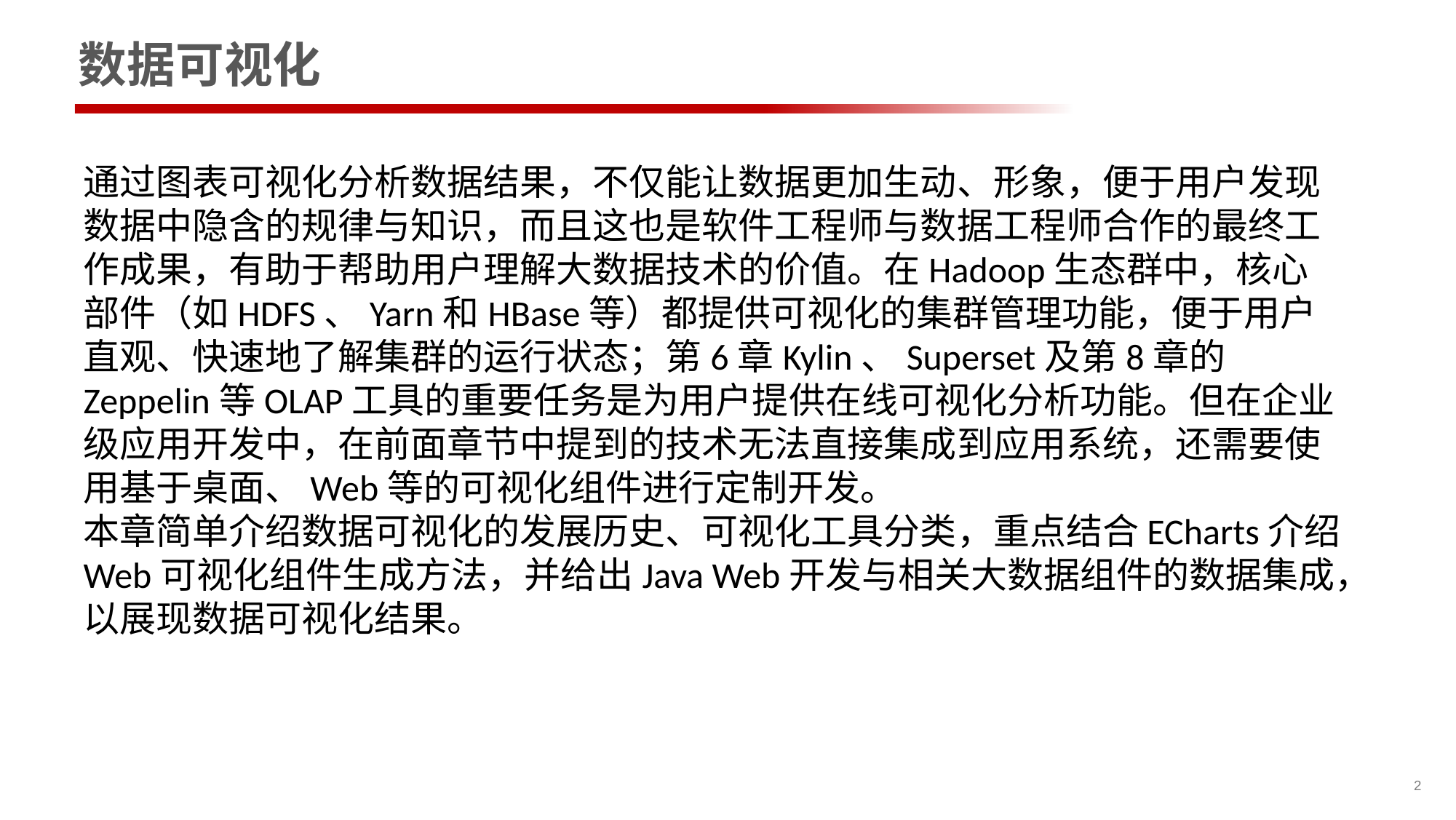

# 数据可视化

通过图表可视化分析数据结果，不仅能让数据更加生动、形象，便于用户发现数据中隐含的规律与知识，而且这也是软件工程师与数据工程师合作的最终工作成果，有助于帮助用户理解大数据技术的价值。在Hadoop生态群中，核心部件（如HDFS、Yarn和HBase等）都提供可视化的集群管理功能，便于用户直观、快速地了解集群的运行状态；第6章Kylin、Superset及第8章的Zeppelin等OLAP工具的重要任务是为用户提供在线可视化分析功能。但在企业级应用开发中，在前面章节中提到的技术无法直接集成到应用系统，还需要使用基于桌面、Web等的可视化组件进行定制开发。
本章简单介绍数据可视化的发展历史、可视化工具分类，重点结合ECharts介绍Web可视化组件生成方法，并给出Java Web开发与相关大数据组件的数据集成，以展现数据可视化结果。
2